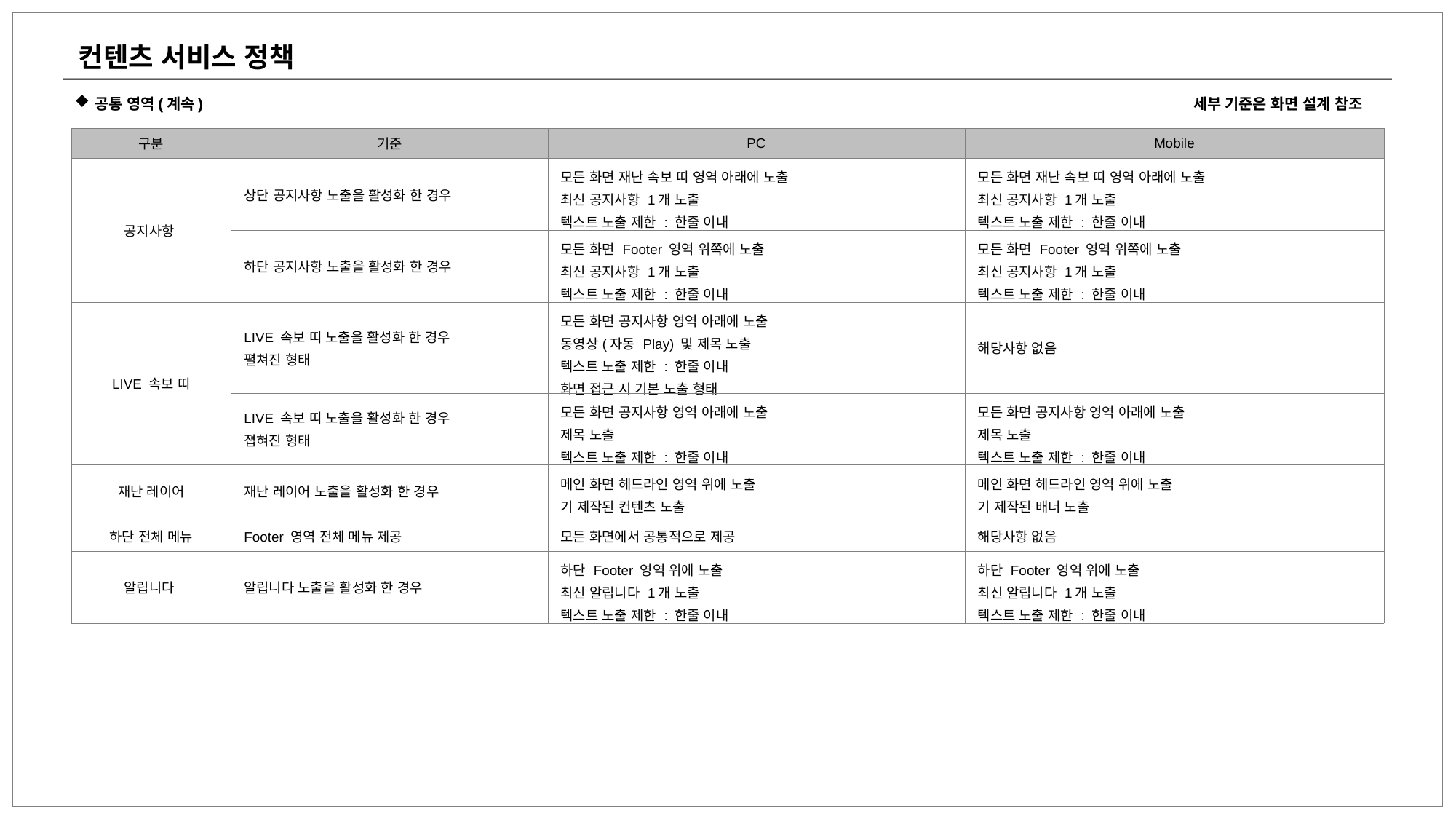

컨텐츠 서비스 정책
공통 영역(계속)
세부 기준은 화면 설계 참조
| 구분 | 기준 | PC | Mobile |
| --- | --- | --- | --- |
| 공지사항 | 상단 공지사항 노출을 활성화 한 경우 | 모든 화면 재난 속보 띠 영역 아래에 노출 최신 공지사항 1개 노출 텍스트 노출 제한 : 한줄 이내 | 모든 화면 재난 속보 띠 영역 아래에 노출 최신 공지사항 1개 노출 텍스트 노출 제한 : 한줄 이내 |
|  | 하단 공지사항 노출을 활성화 한 경우 | 모든 화면 Footer 영역 위쪽에 노출 최신 공지사항 1개 노출 텍스트 노출 제한 : 한줄 이내 | 모든 화면 Footer 영역 위쪽에 노출 최신 공지사항 1개 노출 텍스트 노출 제한 : 한줄 이내 |
| LIVE 속보 띠 | LIVE 속보 띠 노출을 활성화 한 경우 펼쳐진 형태 | 모든 화면 공지사항 영역 아래에 노출 동영상(자동 Play) 및 제목 노출 텍스트 노출 제한 : 한줄 이내 화면 접근 시 기본 노출 형태 | 해당사항 없음 |
|  | LIVE 속보 띠 노출을 활성화 한 경우 졉혀진 형태 | 모든 화면 공지사항 영역 아래에 노출 제목 노출 텍스트 노출 제한 : 한줄 이내 | 모든 화면 공지사항 영역 아래에 노출 제목 노출 텍스트 노출 제한 : 한줄 이내 |
| 재난 레이어 | 재난 레이어 노출을 활성화 한 경우 | 메인 화면 헤드라인 영역 위에 노출 기 제작된 컨텐츠 노출 | 메인 화면 헤드라인 영역 위에 노출 기 제작된 배너 노출 |
| 하단 전체 메뉴 | Footer 영역 전체 메뉴 제공 | 모든 화면에서 공통적으로 제공 | 해당사항 없음 |
| 알립니다 | 알립니다 노출을 활성화 한 경우 | 하단 Footer 영역 위에 노출 최신 알립니다 1개 노출 텍스트 노출 제한 : 한줄 이내 | 하단 Footer 영역 위에 노출 최신 알립니다 1개 노출 텍스트 노출 제한 : 한줄 이내 |